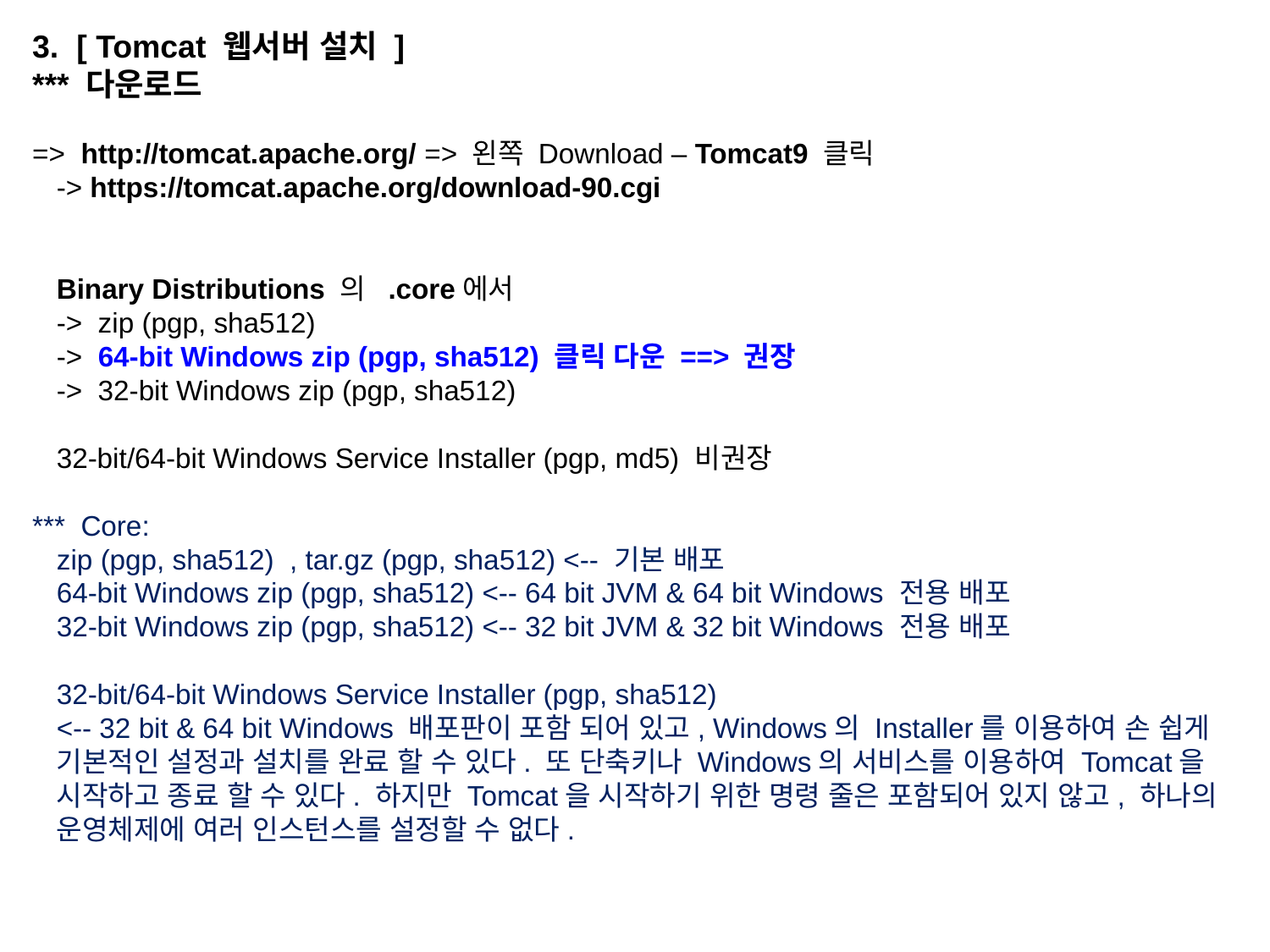

3.  [ Tomcat 웹서버 설치 ]
*** 다운로드

=>  http://tomcat.apache.org/ => 왼쪽 Download – Tomcat9 클릭
-> https://tomcat.apache.org/download-90.cgi

	Binary Distributions 의  .core에서
->  zip (pgp, sha512)
->  64-bit Windows zip (pgp, sha512) 클릭 다운 ==> 권장
->  32-bit Windows zip (pgp, sha512)

  	32-bit/64-bit Windows Service Installer (pgp, md5) 비권장

***  Core:
zip (pgp, sha512)  , tar.gz (pgp, sha512) <-- 기본 배포 
64-bit Windows zip (pgp, sha512) <-- 64 bit JVM & 64 bit Windows 전용 배포
32-bit Windows zip (pgp, sha512) <-- 32 bit JVM & 32 bit Windows 전용 배포      
32-bit/64-bit Windows Service Installer (pgp, sha512)
<-- 32 bit & 64 bit Windows 배포판이 포함 되어 있고, Windows의 Installer를 이용하여 손 쉽게 기본적인 설정과 설치를 완료 할 수 있다. 또 단축키나 Windows의 서비스를 이용하여 Tomcat을 시작하고 종료 할 수 있다. 하지만 Tomcat을 시작하기 위한 명령 줄은 포함되어 있지 않고, 하나의 운영체제에 여러 인스턴스를 설정할 수 없다.